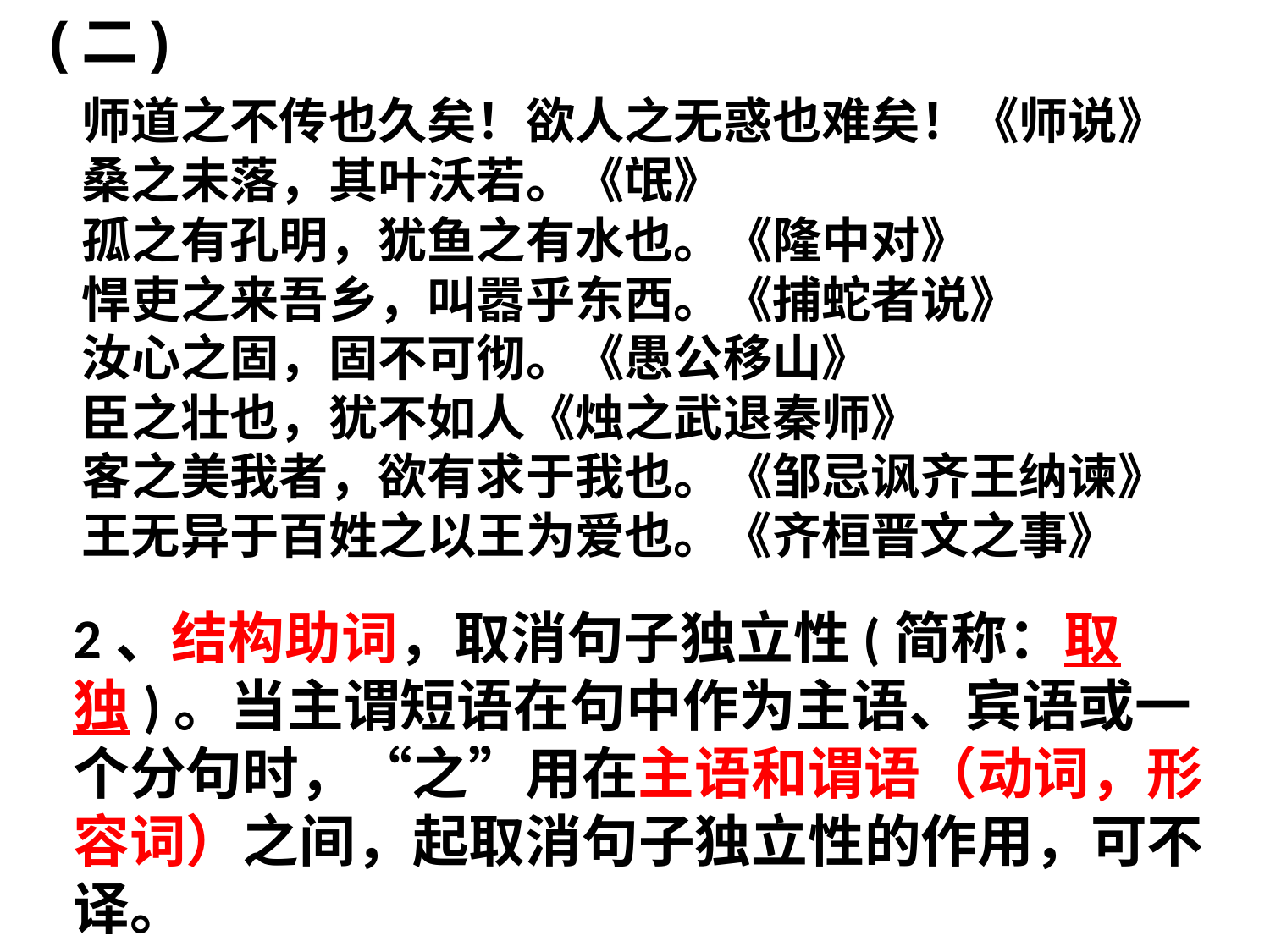

(二)
师道之不传也久矣！欲人之无惑也难矣！《师说》
桑之未落，其叶沃若。《氓》
孤之有孔明，犹鱼之有水也。《隆中对》
悍吏之来吾乡，叫嚣乎东西。《捕蛇者说》
汝心之固，固不可彻。《愚公移山》
臣之壮也，犹不如人《烛之武退秦师》
客之美我者，欲有求于我也。《邹忌讽齐王纳谏》
王无异于百姓之以王为爱也。《齐桓晋文之事》
2、结构助词，取消句子独立性(简称：取独)。当主谓短语在句中作为主语、宾语或一个分句时，“之”用在主语和谓语（动词，形容词）之间，起取消句子独立性的作用，可不译。